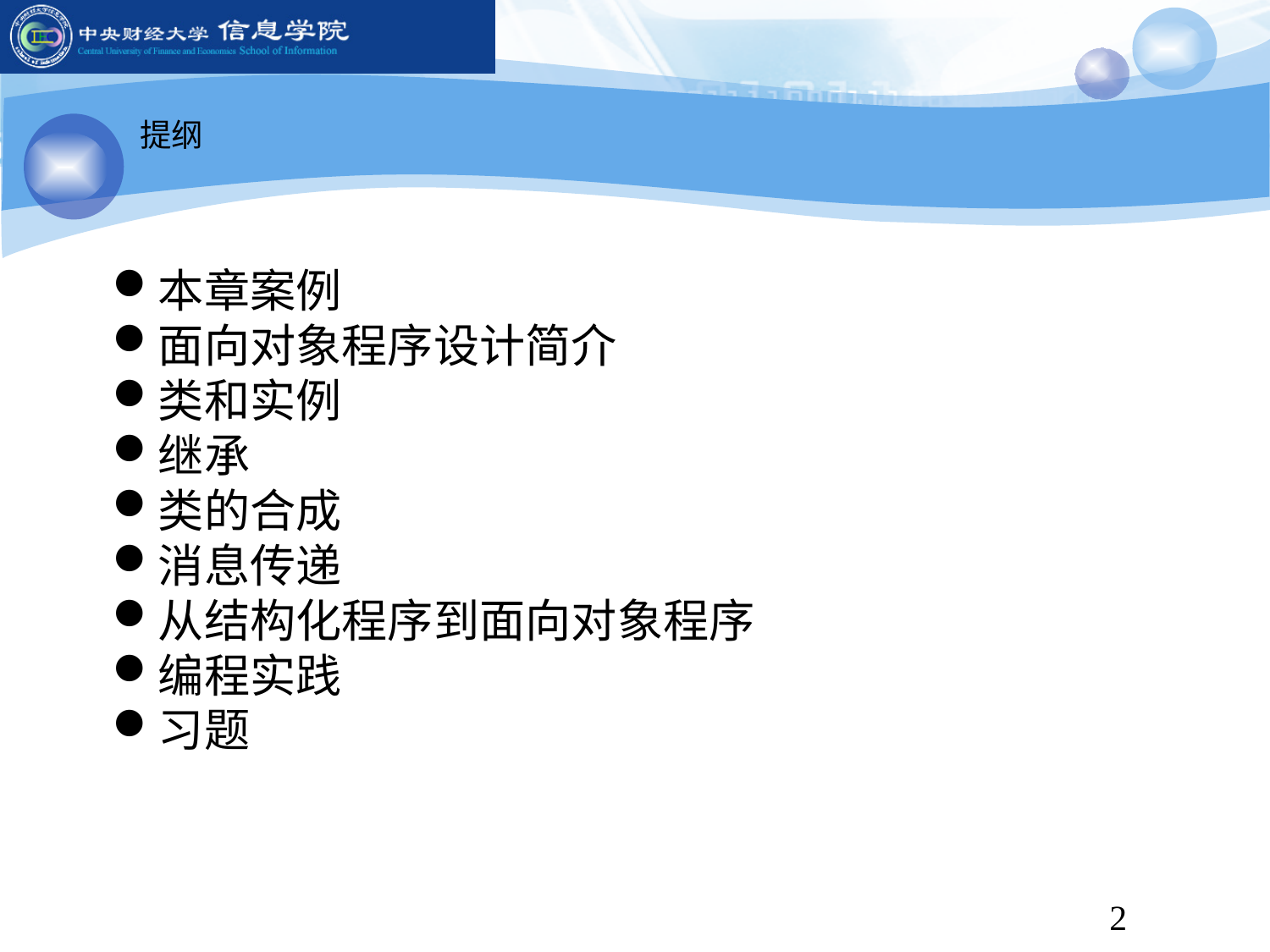

提纲
本章案例
面向对象程序设计简介
类和实例
继承
类的合成
消息传递
从结构化程序到面向对象程序
编程实践
习题